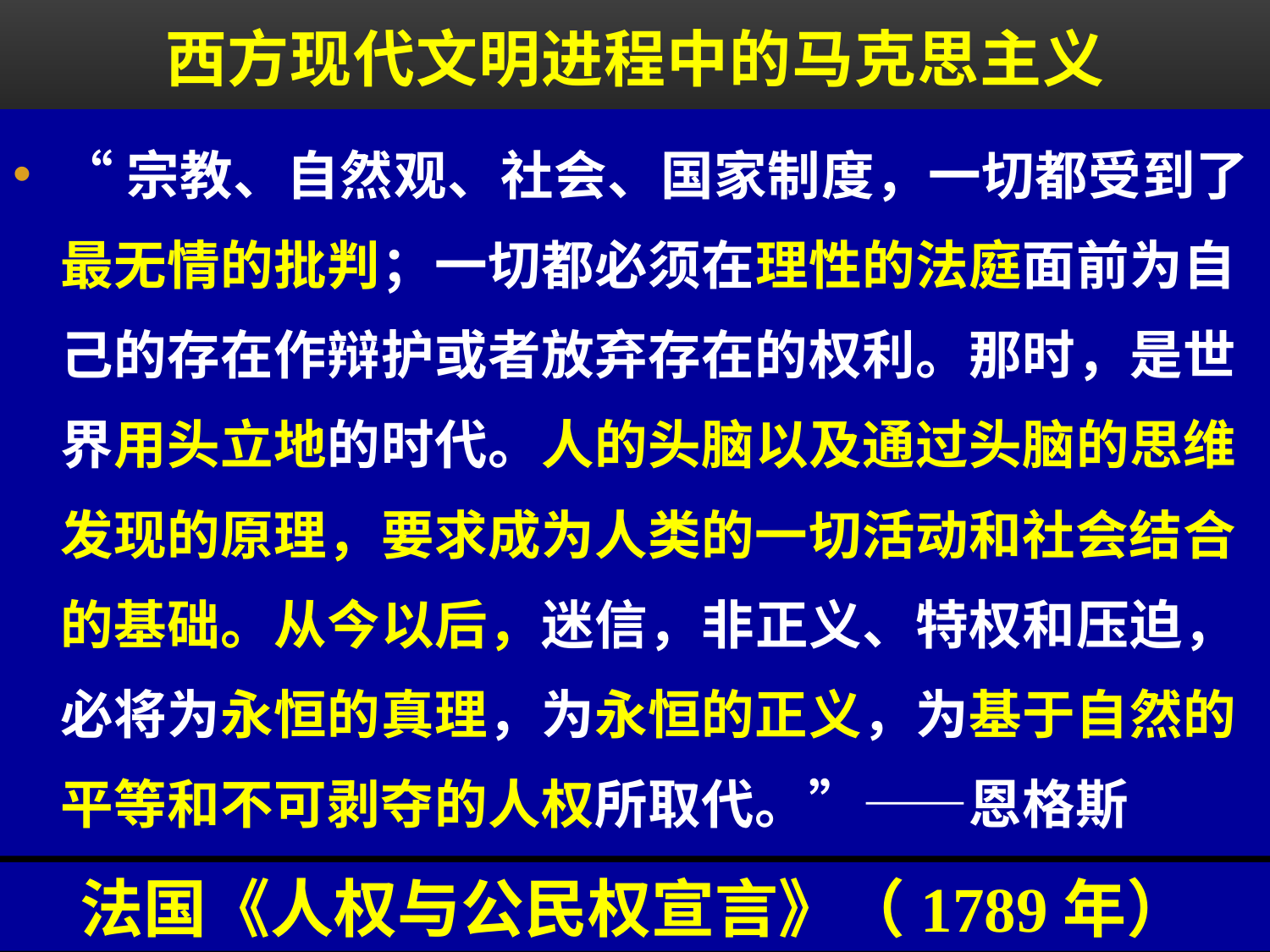

# 西方现代文明进程中的马克思主义
“宗教、自然观、社会、国家制度，一切都受到了最无情的批判；一切都必须在理性的法庭面前为自己的存在作辩护或者放弃存在的权利。那时，是世界用头立地的时代。人的头脑以及通过头脑的思维发现的原理，要求成为人类的一切活动和社会结合的基础。从今以后，迷信，非正义、特权和压迫，必将为永恒的真理，为永恒的正义，为基于自然的平等和不可剥夺的人权所取代。”——恩格斯
“启蒙运动”——现代文明的崛起
笛卡儿的“我思故我在”——每个人是理性主体。在理性（批判与重建）面前，人与人是平等的。
牛顿与伏尔泰——人类可以依靠理性（自然科学和社会科学）的力量，实现无限进步。
法国《人权与公民权宣言》（1789年）